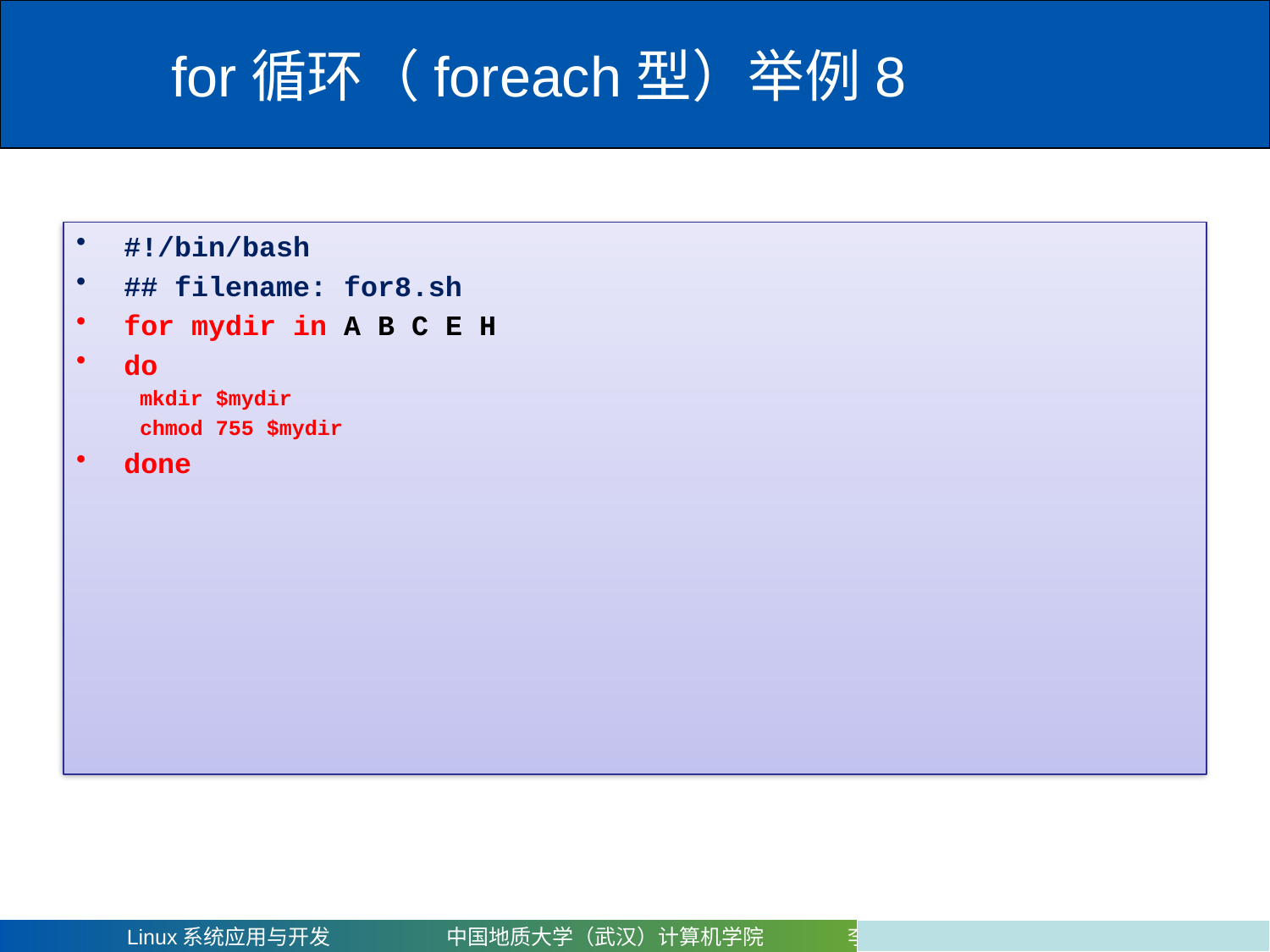

# for循环（foreach型）举例8
#!/bin/bash
## filename: for8.sh
for mydir in A B C E H
do
mkdir $mydir
chmod 755 $mydir
done